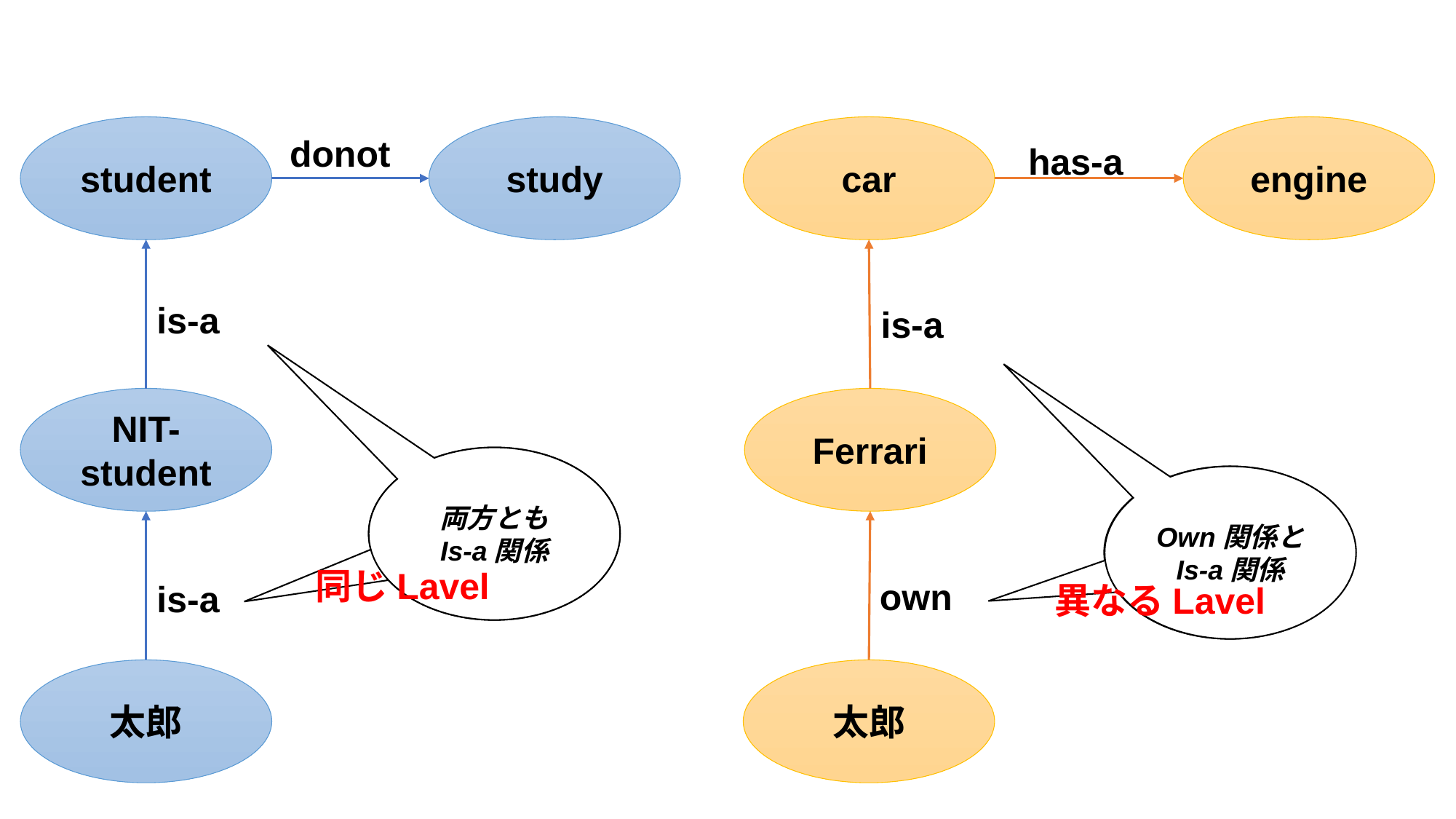

student
study
car
engine
donot
has-a
is-a
is-a
NIT-student
Ferrari

両方とも
Is-a関係
Own関係と
Is-a関係
両方とも
Is-a関係
同じLavel
own
is-a
異なるLavel
太郎
太郎